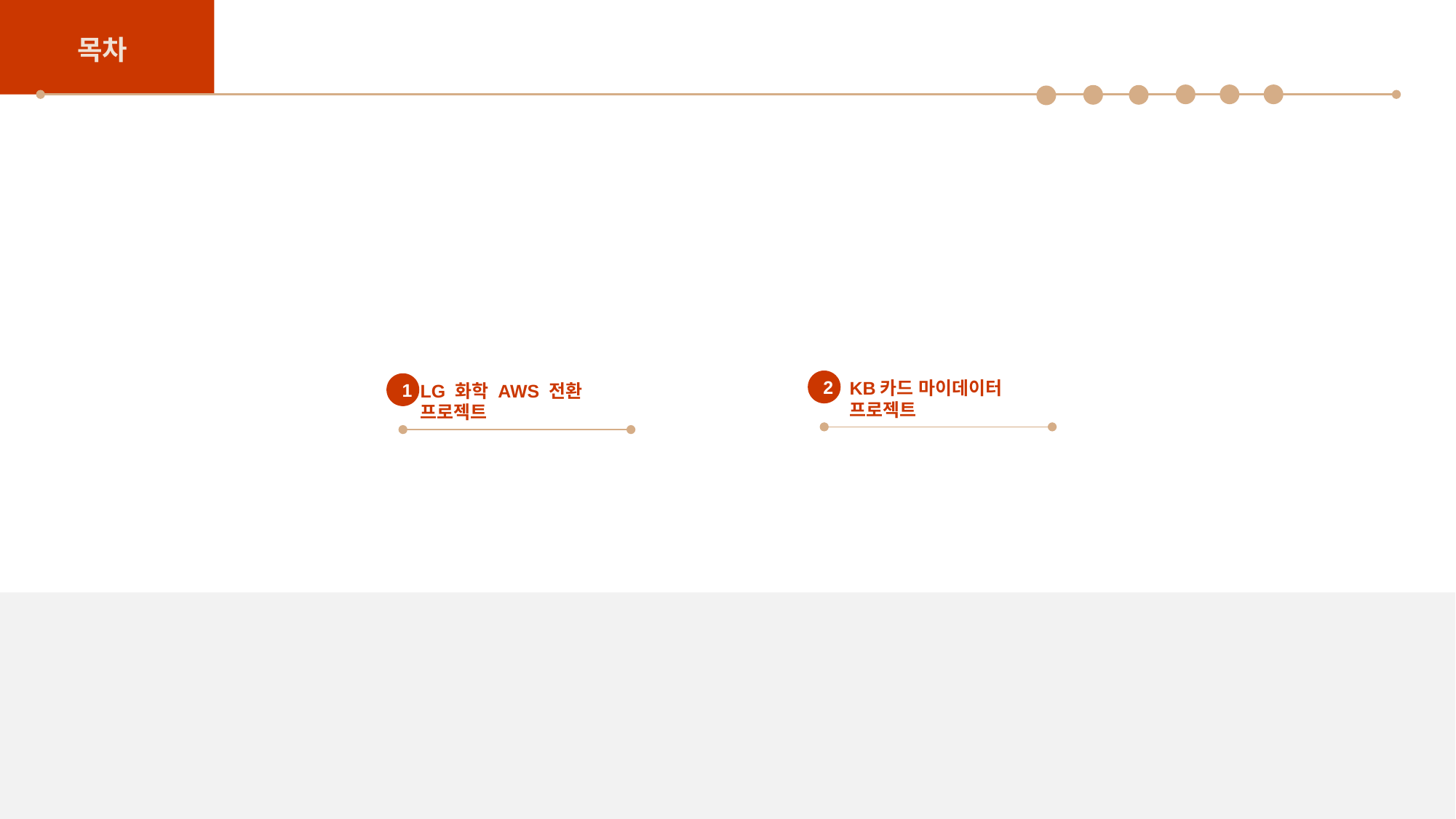

목차

2
KB카드 마이데이터
프로젝트
1
LG 화학 AWS 전환
프로젝트